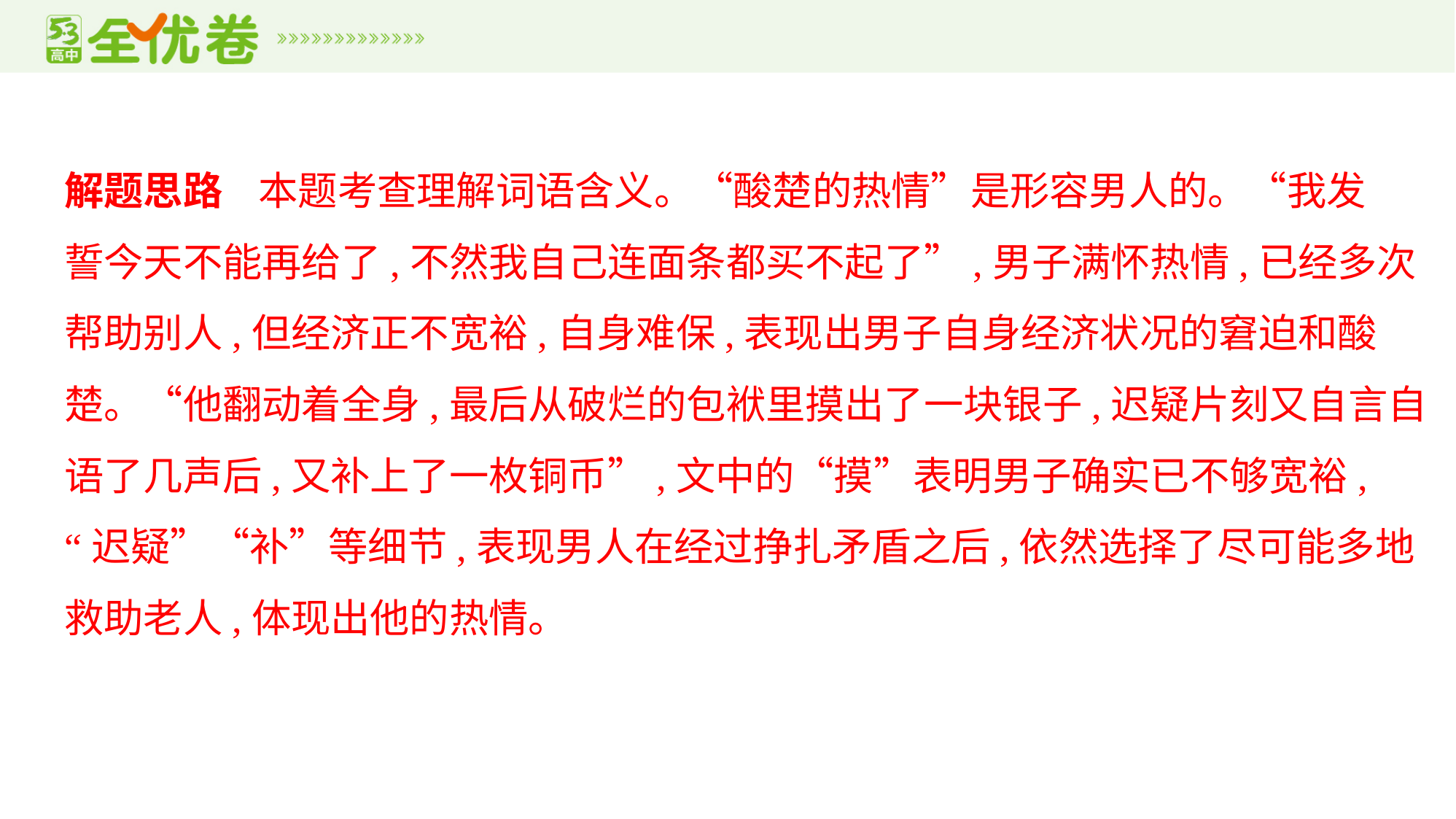

解题思路    本题考查理解词语含义。“酸楚的热情”是形容男人的。“我发
誓今天不能再给了,不然我自己连面条都买不起了”,男子满怀热情,已经多次
帮助别人,但经济正不宽裕,自身难保,表现出男子自身经济状况的窘迫和酸
楚。“他翻动着全身,最后从破烂的包袱里摸出了一块银子,迟疑片刻又自言自
语了几声后,又补上了一枚铜币”,文中的“摸”表明男子确实已不够宽裕,
“迟疑”“补”等细节,表现男人在经过挣扎矛盾之后,依然选择了尽可能多地
救助老人,体现出他的热情。